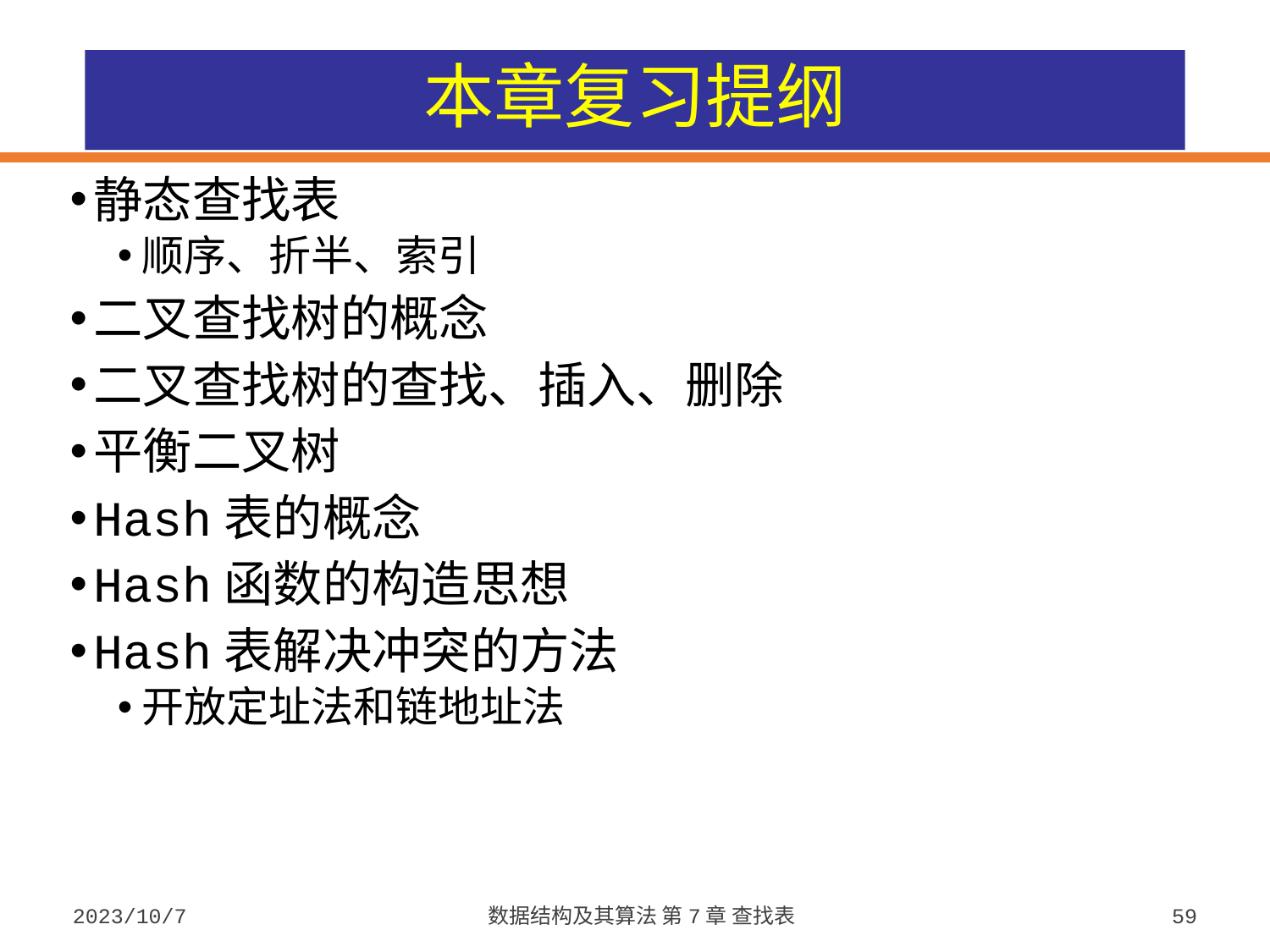

# 本章复习提纲
静态查找表
顺序、折半、索引
二叉查找树的概念
二叉查找树的查找、插入、删除
平衡二叉树
Hash表的概念
Hash函数的构造思想
Hash表解决冲突的方法
开放定址法和链地址法
2023/10/7
数据结构及其算法 第7章 查找表
59